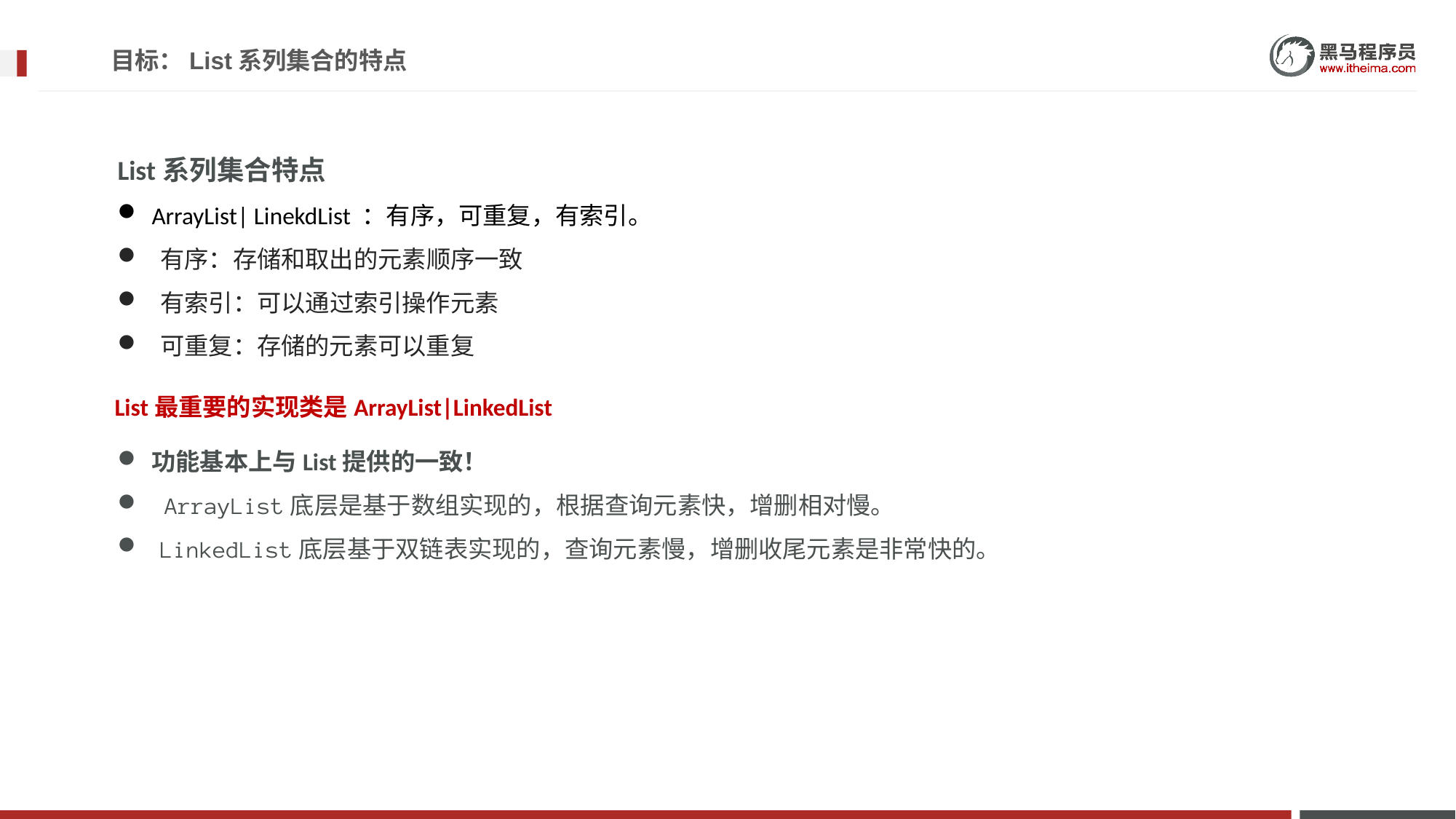

目标：List系列集合的特点
List系列集合特点
ArrayList| LinekdList ：有序，可重复，有索引。
有序：存储和取出的元素顺序一致
有索引：可以通过索引操作元素
可重复：存储的元素可以重复

List最重要的实现类是ArrayList|LinkedList
功能基本上与List提供的一致！
 ArrayList底层是基于数组实现的，根据查询元素快，增删相对慢。
LinkedList底层基于双链表实现的，查询元素慢，增删收尾元素是非常快的。